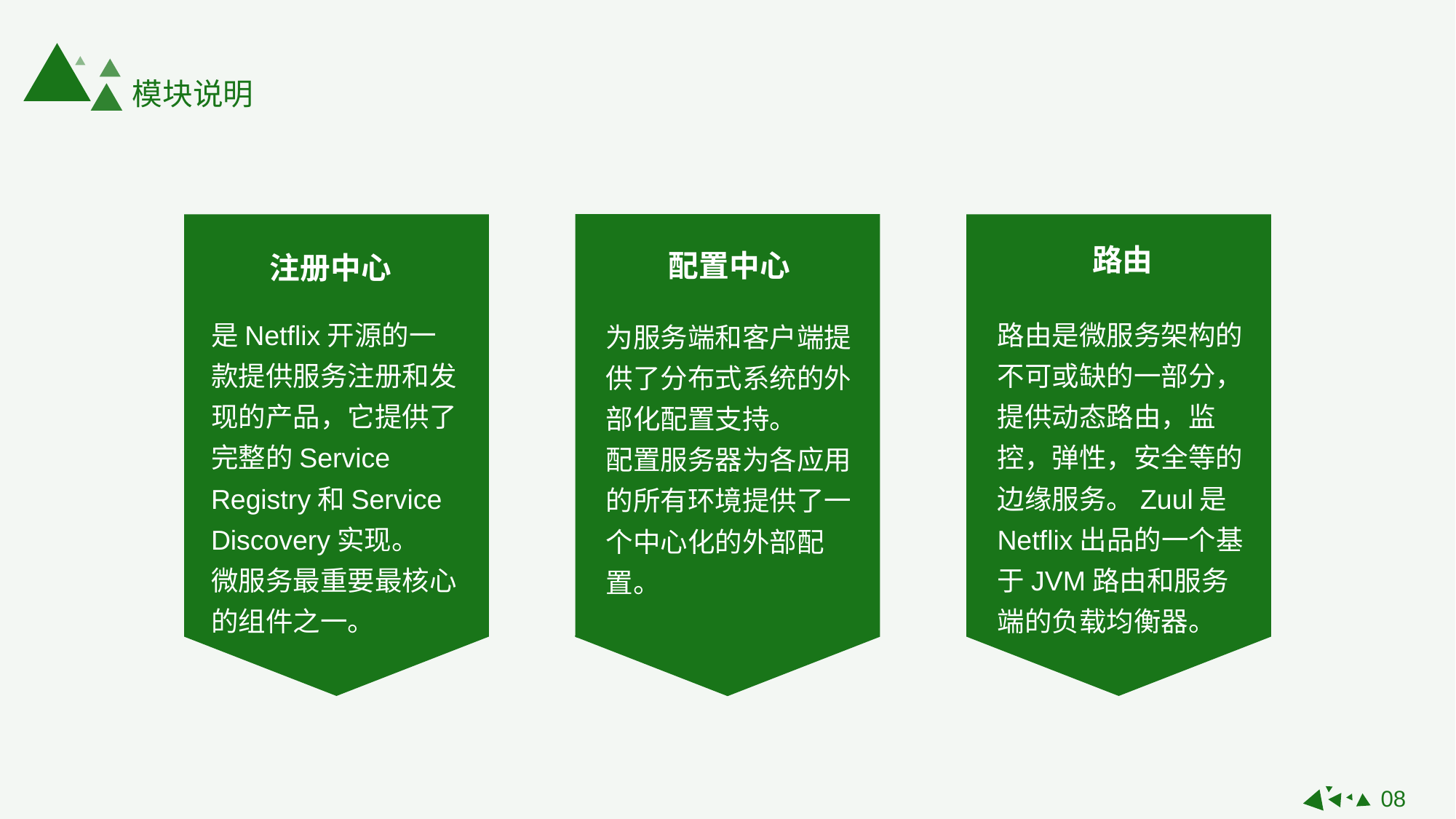

模块说明

路由
配置中心
注册中心
是Netflix开源的一款提供服务注册和发现的产品，它提供了完整的Service Registry和Service Discovery实现。
微服务最重要最核心的组件之一。
路由是微服务架构的不可或缺的一部分，提供动态路由，监控，弹性，安全等的边缘服务。Zuul是Netflix出品的一个基于JVM路由和服务端的负载均衡器。
为服务端和客户端提供了分布式系统的外部化配置支持。
配置服务器为各应用的所有环境提供了一个中心化的外部配置。
08